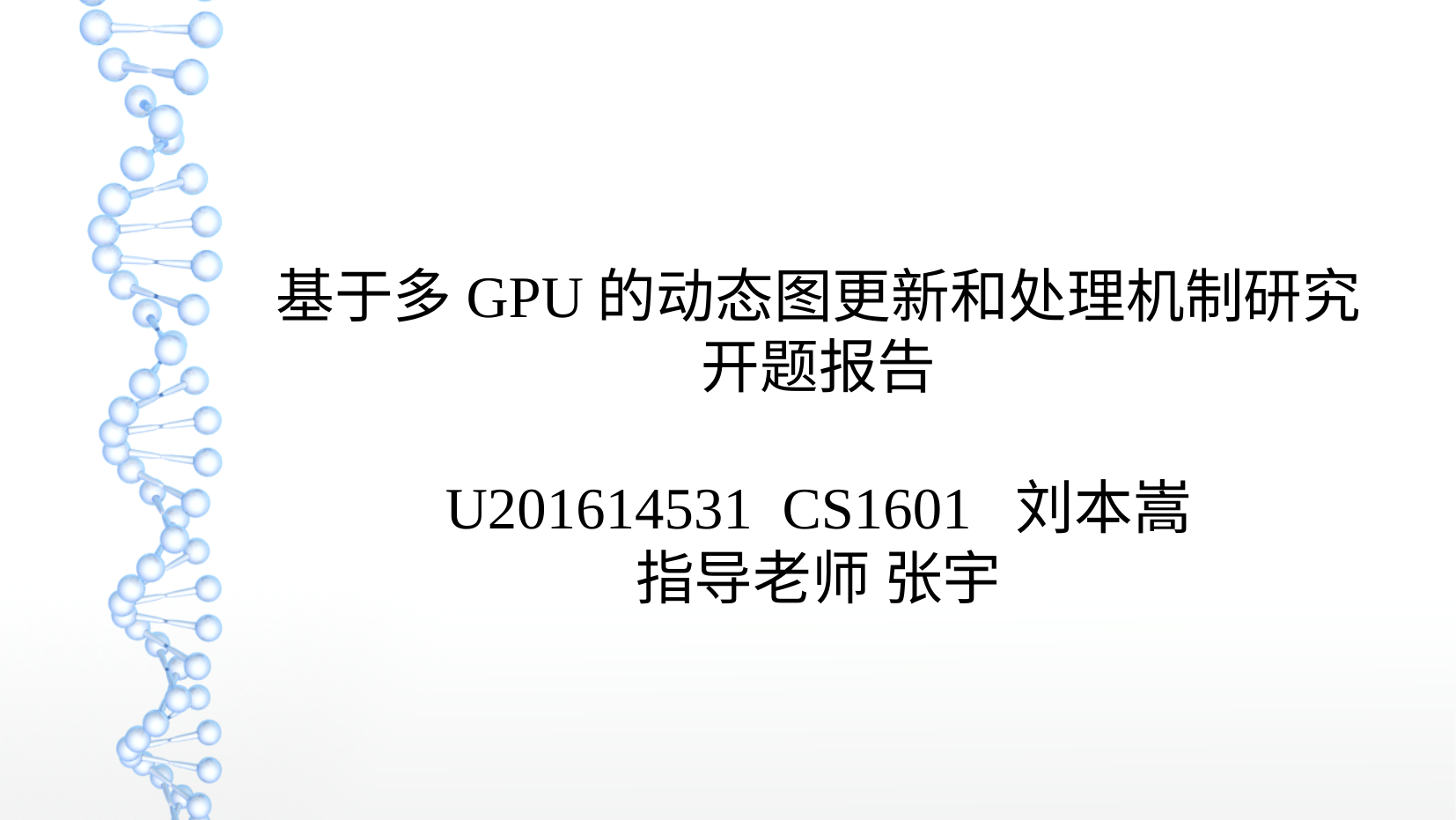

基于多GPU的动态图更新和处理机制研究
开题报告

U201614531  CS1601  刘本嵩
指导老师 张宇